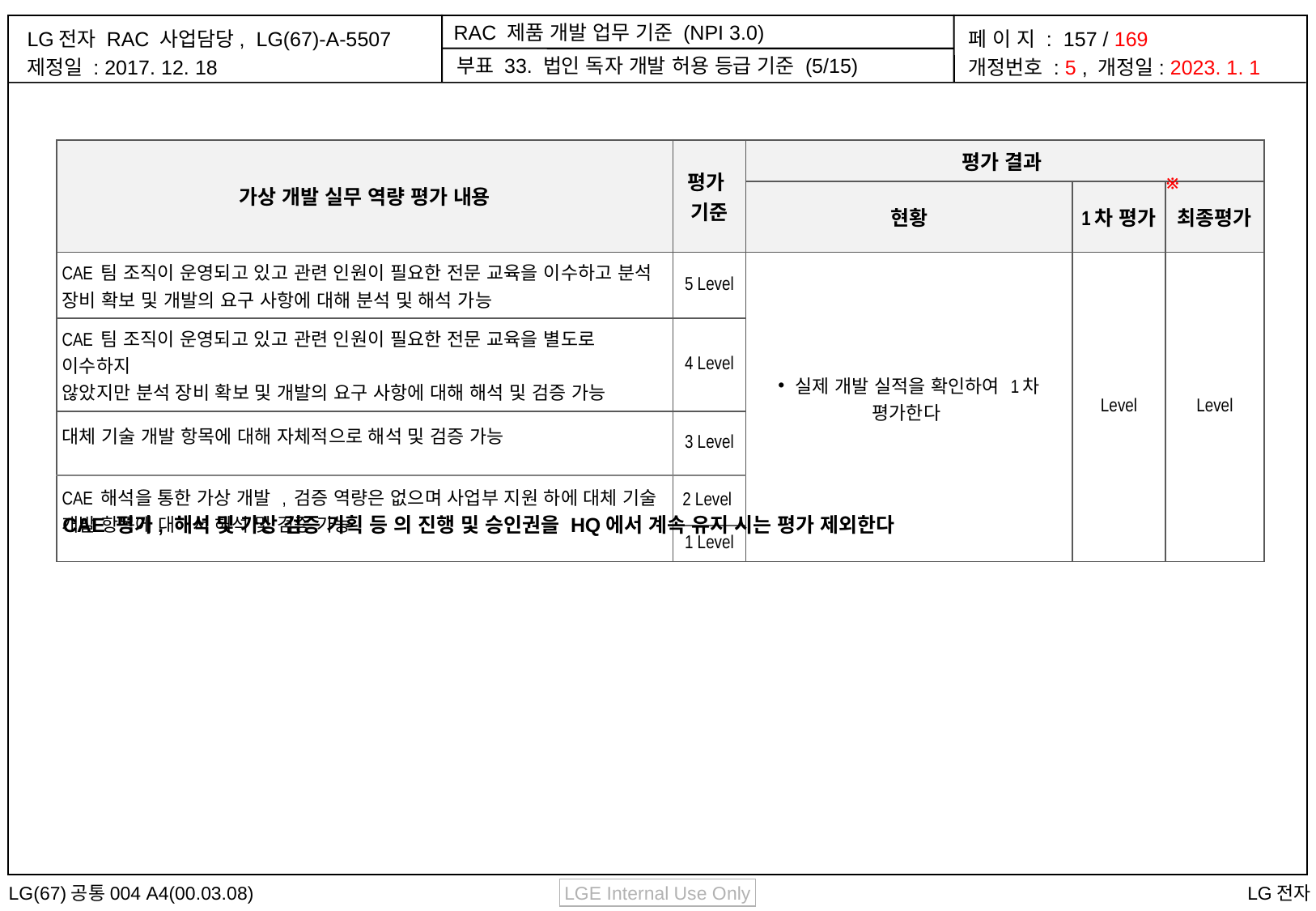

부표 33. 법인 독자 개발 허용 등급 기준 (5/15)
| 가상 개발 실무 역량 평가 내용 | 평가 기준 | 평가 결과 |  |  |
| --- | --- | --- | --- | --- |
|  |  | 현황 | 1차 평가 | 최종평가 |
| CAE 팀 조직이 운영되고 있고 관련 인원이 필요한 전문 교육을 이수하고 분석 장비 확보 및 개발의 요구 사항에 대해 분석 및 해석 가능 | 5 Level | 실제 개발 실적을 확인하여 1차 평가한다 | Level | Level |
| CAE 팀 조직이 운영되고 있고 관련 인원이 필요한 전문 교육을 별도로 이수하지 않았지만 분석 장비 확보 및 개발의 요구 사항에 대해 해석 및 검증 가능 | 4 Level |  |  |  |
| 대체 기술 개발 항목에 대해 자체적으로 해석 및 검증 가능 | 3 Level |  |  |  |
| CAE 해석을 통한 가상 개발 , 검증 역량은 없으며 사업부 지원 하에 대체 기술 개발 항목에 대해서 해석 및 검증 가능 | 2 Level |  |  |  |
|  | 1 Level |  |  |  |
※
CAE 평가, 해석 및 가상 검증 기획 등 의 진행 및 승인권을 HQ에서 계속 유지 시는 평가 제외한다